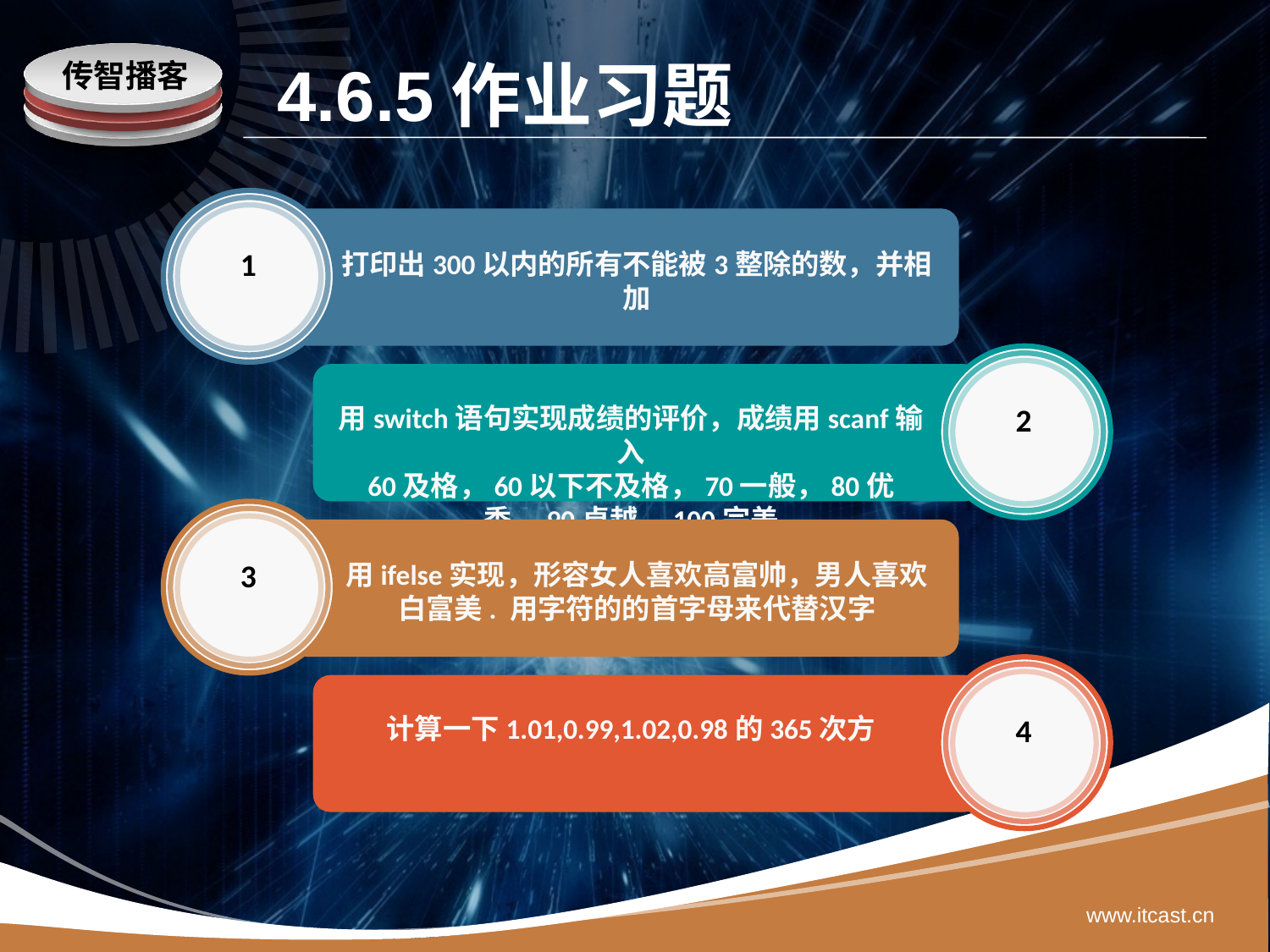

# 4.6.5作业习题

1
打印出300以内的所有不能被3整除的数，并相加

用switch语句实现成绩的评价，成绩用scanf输入
60及格，60以下不及格，70一般，80优秀，90卓越，100完美
2

3
用ifelse实现，形容女人喜欢高富帅，男人喜欢白富美. 用字符的的首字母来代替汉字

计算一下1.01,0.99,1.02,0.98的365次方
4
www.itcast.cn